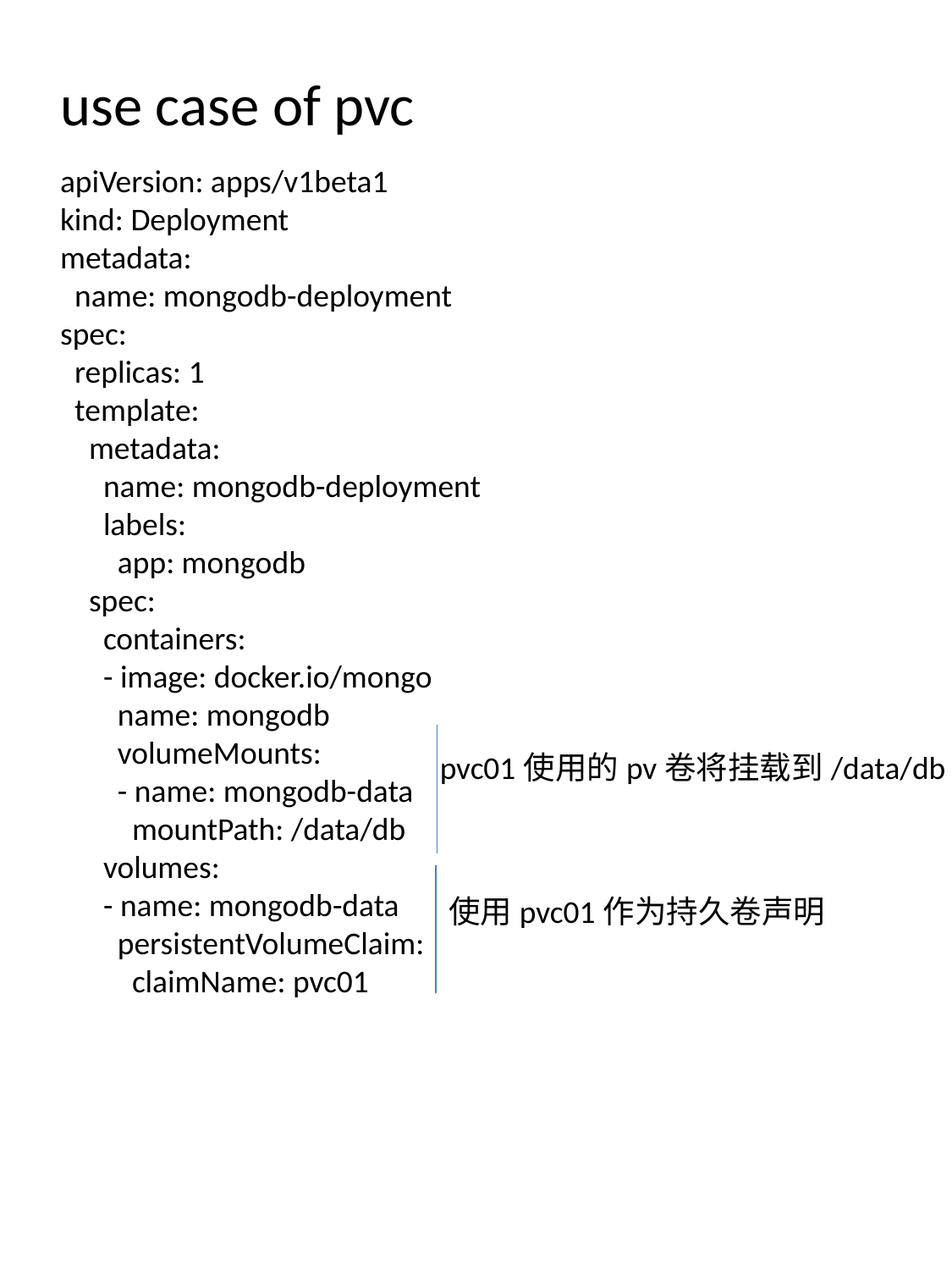

# use case of pvc
apiVersion: apps/v1beta1
kind: Deployment
metadata:
  name: mongodb-deployment
spec:
  replicas: 1
  template:
    metadata:
      name: mongodb-deployment
      labels:
        app: mongodb
    spec:
      containers:
      - image: docker.io/mongo
        name: mongodb
        volumeMounts:
        - name: mongodb-data
          mountPath: /data/db
      volumes:
      - name: mongodb-data
        persistentVolumeClaim:
          claimName: pvc01
pvc01使用的pv卷将挂载到/data/db下
使用pvc01作为持久卷声明